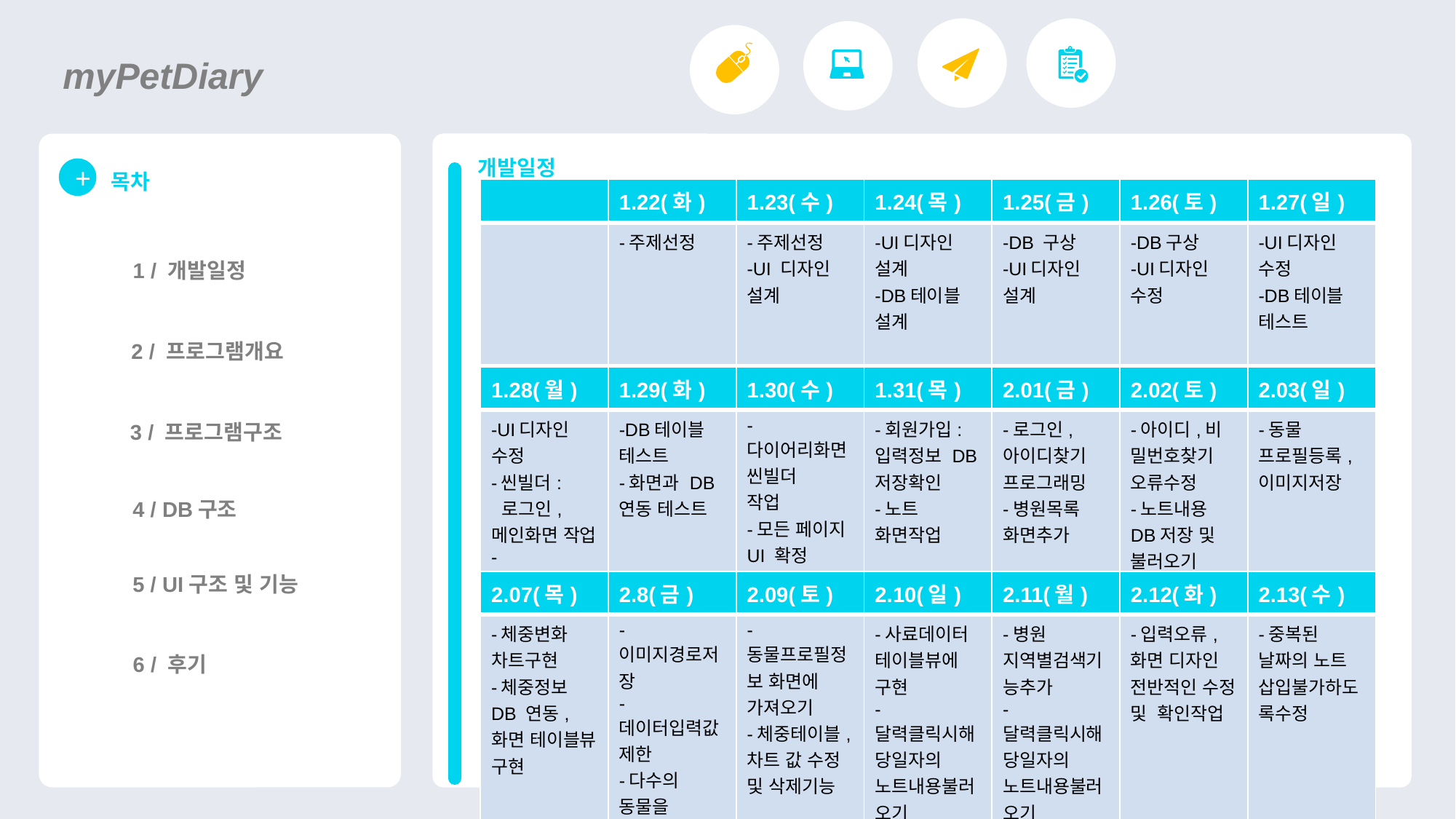

myPetDiary

개발일정
목차
+
|  | 1.22(화) | 1.23(수) | 1.24(목) | 1.25(금) | 1.26(토) | 1.27(일) |
| --- | --- | --- | --- | --- | --- | --- |
|  | -주제선정 | -주제선정 -UI 디자인 설계 | -UI디자인 설계 -DB테이블 설계 | -DB 구상 -UI디자인 설계 | -DB구상 -UI디자인 수정 | -UI디자인 수정 -DB테이블 테스트 |
1 / 개발일정
2 / 프로그램개요
| 1.28(월) | 1.29(화) | 1.30(수) | 1.31(목) | 2.01(금) | 2.02(토) | 2.03(일) |
| --- | --- | --- | --- | --- | --- | --- |
| -UI디자인 수정 -씬빌더: 로그인,메인화면 작업 - | -DB테이블 테스트 -화면과 DB 연동 테스트 | -다이어리화면 씬빌더 작업 -모든 페이지 UI 확정 | -회원가입: 입력정보 DB 저장확인 -노트 화면작업 | -로그인, 아이디찾기 프로그래밍 -병원목록 화면추가 | -아이디,비 밀번호찾기 오류수정 -노트내용 DB저장 및 불러오기 | -동물 프로필등록, 이미지저장 |
3 / 프로그램구조

4 / DB구조
5 / UI구조 및 기능
| 2.07(목) | 2.8(금) | 2.09(토) | 2.10(일) | 2.11(월) | 2.12(화) | 2.13(수) |
| --- | --- | --- | --- | --- | --- | --- |
| -체중변화 차트구현 -체중정보 DB 연동, 화면 테이블뷰 구현 | -이미지경로저장 -데이터입력값제한 -다수의 동물을 등록가능하도록 수정 | -동물프로필정보 화면에 가져오기 -체중테이블,차트 값 수정 및 삭제기능 | -사료데이터 테이블뷰에 구현 -달력클릭시해당일자의 노트내용불러오기 | -병원 지역별검색기능추가 -달력클릭시해당일자의 노트내용불러오기 | -입력오류, 화면 디자인 전반적인 수정 및 확인작업 | -중복된 날짜의 노트 삽입불가하도록수정 |
6 / 후기